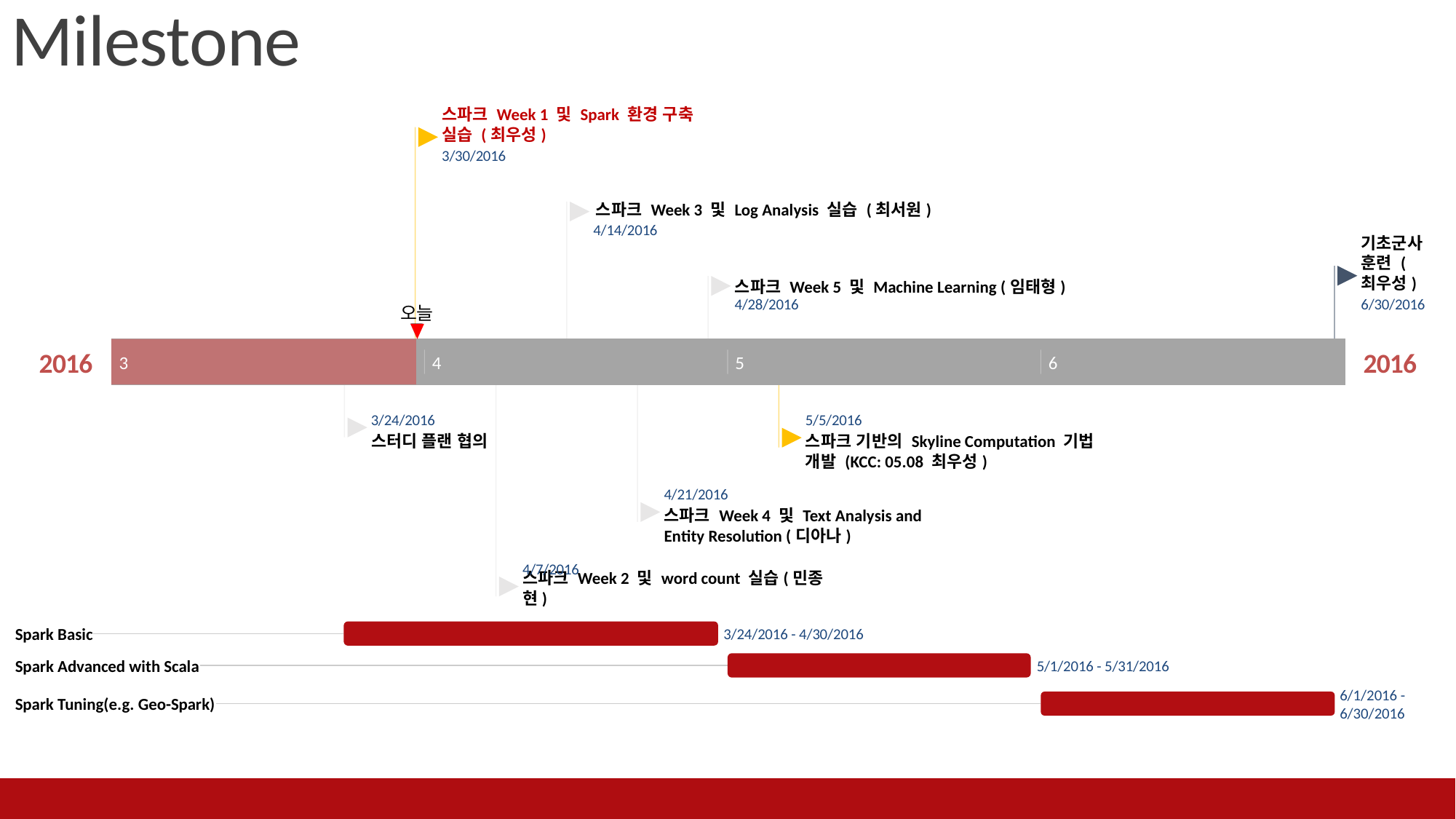

Milestone
스파크 Week 1 및 Spark 환경 구축 실습 (최우성)

3/30/2016
스파크 Week 3 및 Log Analysis 실습 (최서원)

4/14/2016
기초군사훈련 (최우성)

스파크 Week 5 및 Machine Learning (임태형)
4/28/2016
6/30/2016
오늘

2016
2016
3
4
5
6
3/24/2016
5/5/2016

스터디 플랜 협의
스파크 기반의 Skyline Computation 기법 개발 (KCC: 05.08 최우성)
4/21/2016

스파크 Week 4 및 Text Analysis and Entity Resolution (디아나)
4/7/2016

스파크 Week 2 및 word count 실습(민종현)

Spark Basic
3/24/2016 - 4/30/2016

Spark Advanced with Scala
5/1/2016 - 5/31/2016
6/1/2016 - 6/30/2016

Spark Tuning(e.g. Geo-Spark)